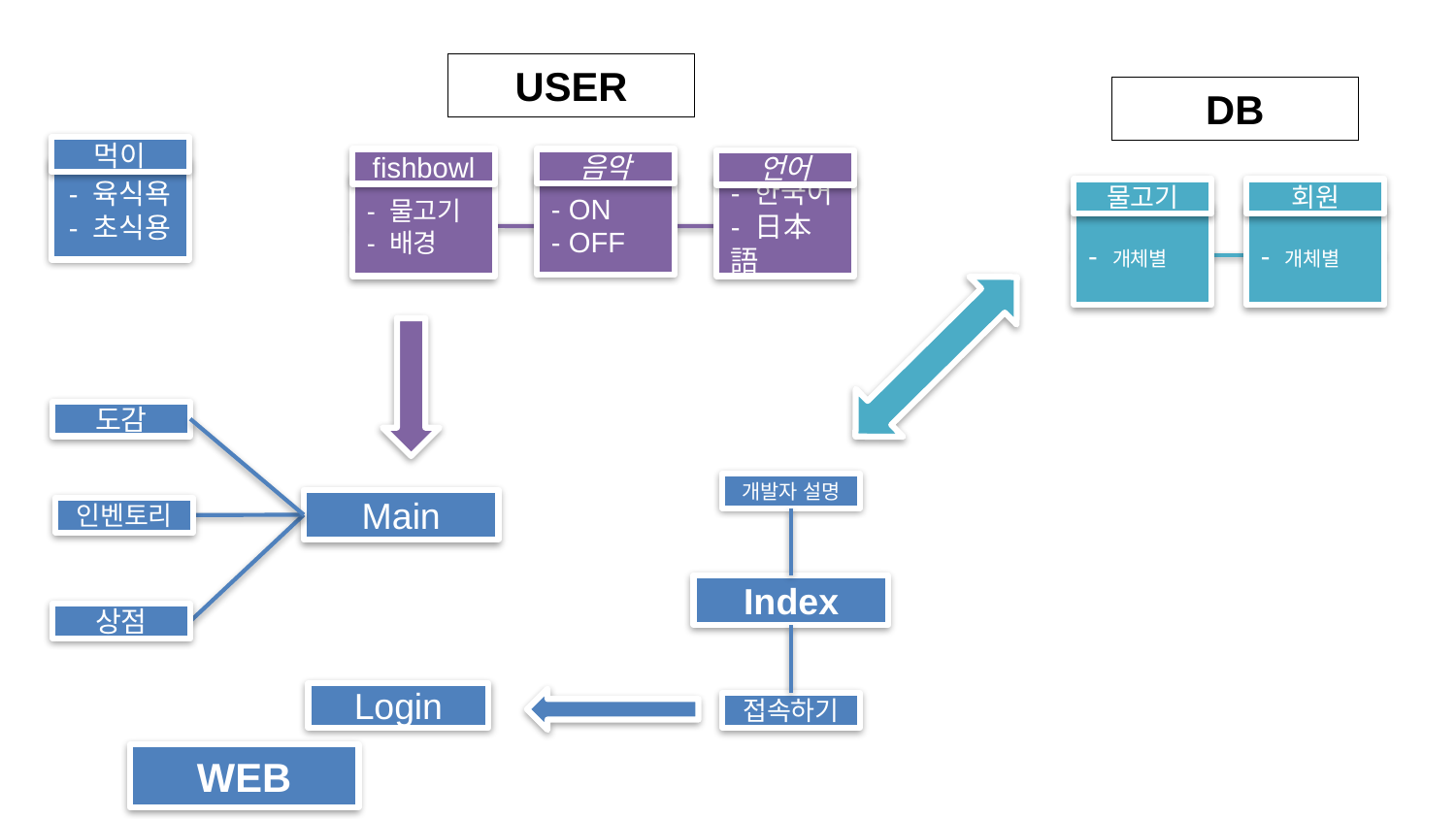

USER
음악
- ON
- OFF
fishbowl
- 물고기
- 배경
언어
- 한국어
- 日本語
DB
물고기
- 개체별
회원
- 개체별
먹이
- 육식욕
- 초식용

도감
개발자 설명
접속하기
Index
Main
인벤토리
상점
Login

WEB